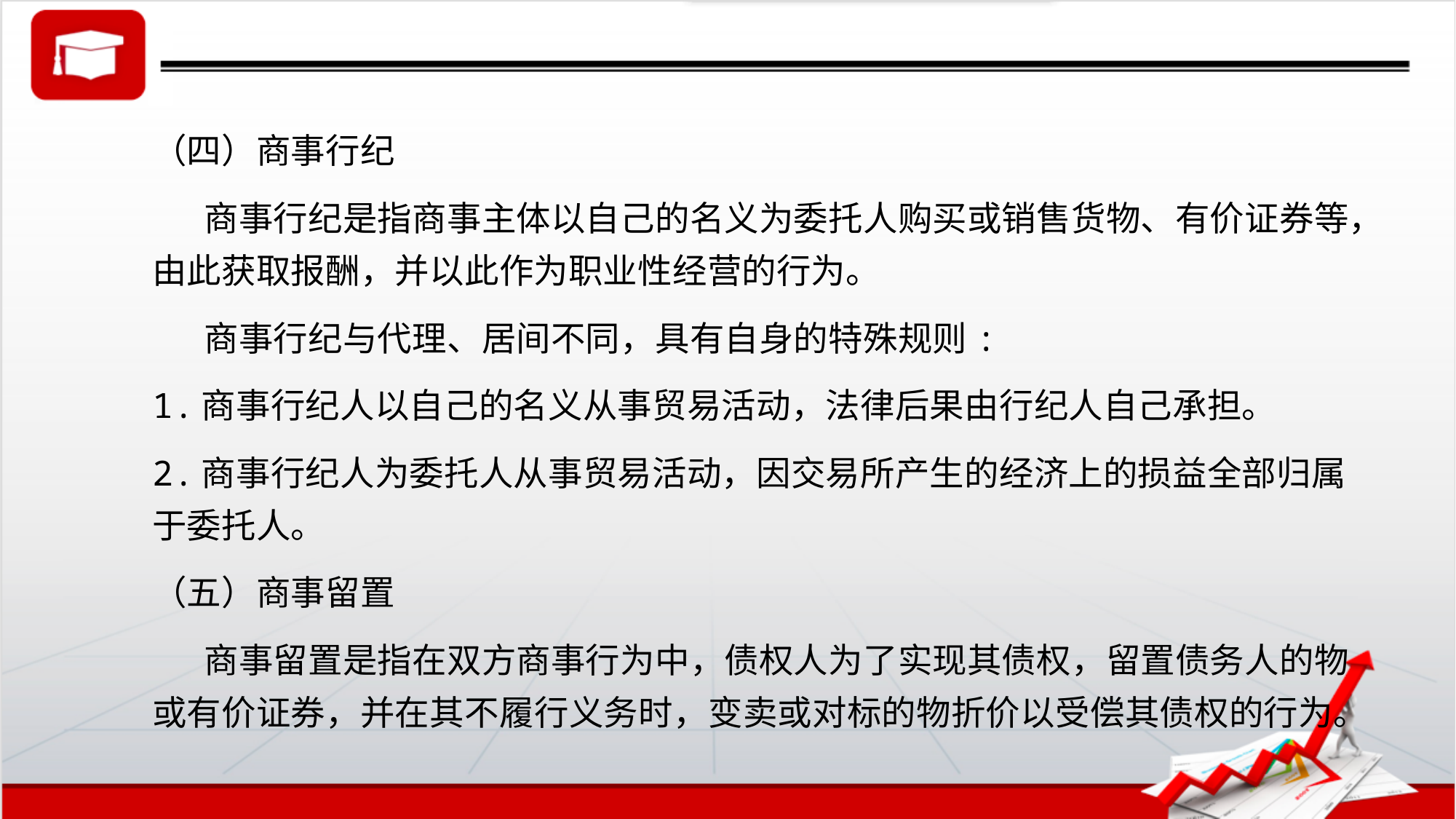

（四）商事行纪
商事行纪是指商事主体以自己的名义为委托人购买或销售货物、有价证券等，由此获取报酬，并以此作为职业性经营的行为。
商事行纪与代理、居间不同，具有自身的特殊规则:
1.商事行纪人以自己的名义从事贸易活动，法律后果由行纪人自己承担。
2.商事行纪人为委托人从事贸易活动，因交易所产生的经济上的损益全部归属于委托人。
（五）商事留置
商事留置是指在双方商事行为中，债权人为了实现其债权，留置债务人的物或有价证券，并在其不履行义务时，变卖或对标的物折价以受偿其债权的行为。